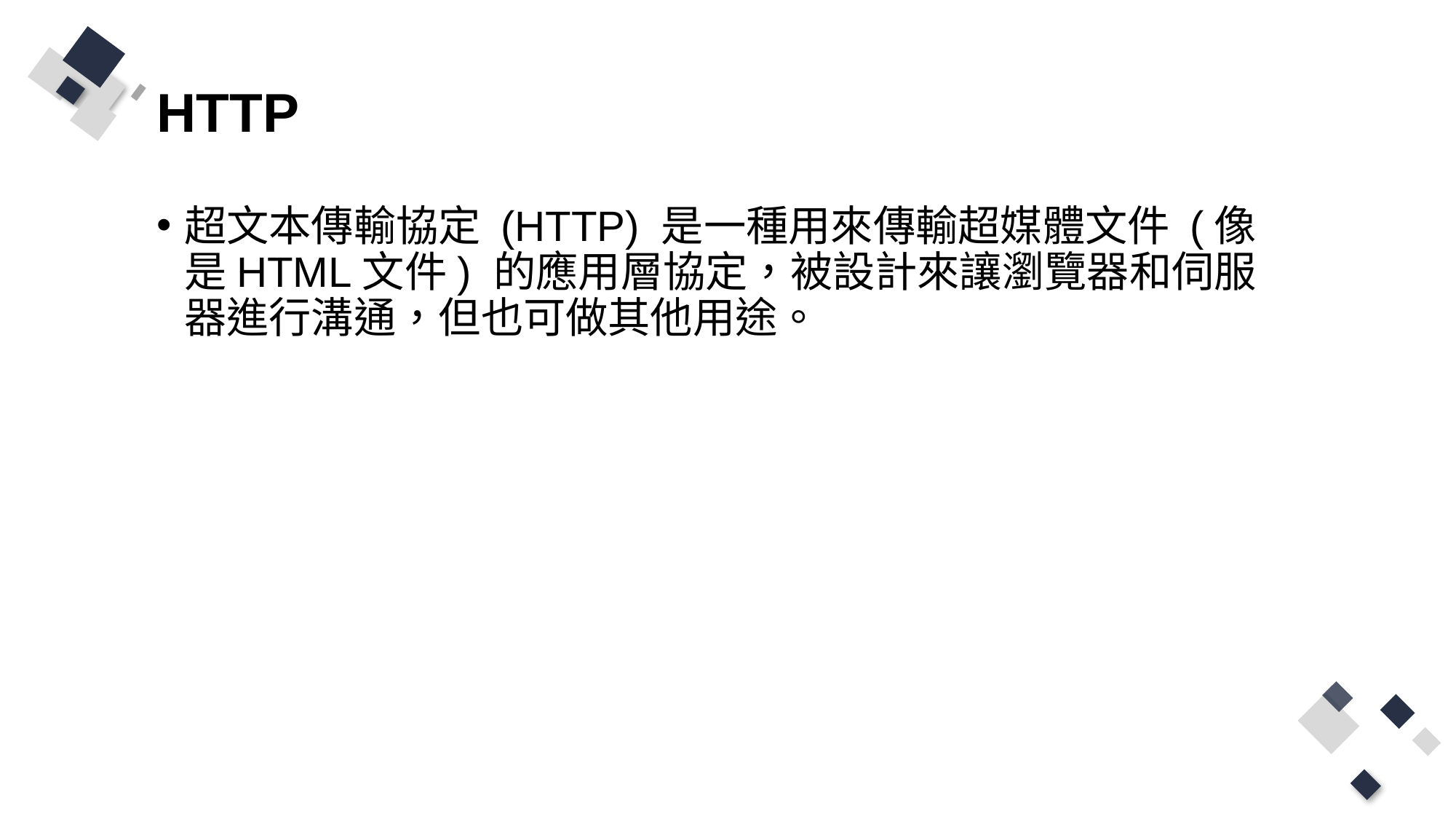

# HTTP
超文本傳輸協定 (HTTP) 是一種用來傳輸超媒體文件 (像是HTML文件) 的應用層協定，被設計來讓瀏覽器和伺服器進行溝通，但也可做其他用途。